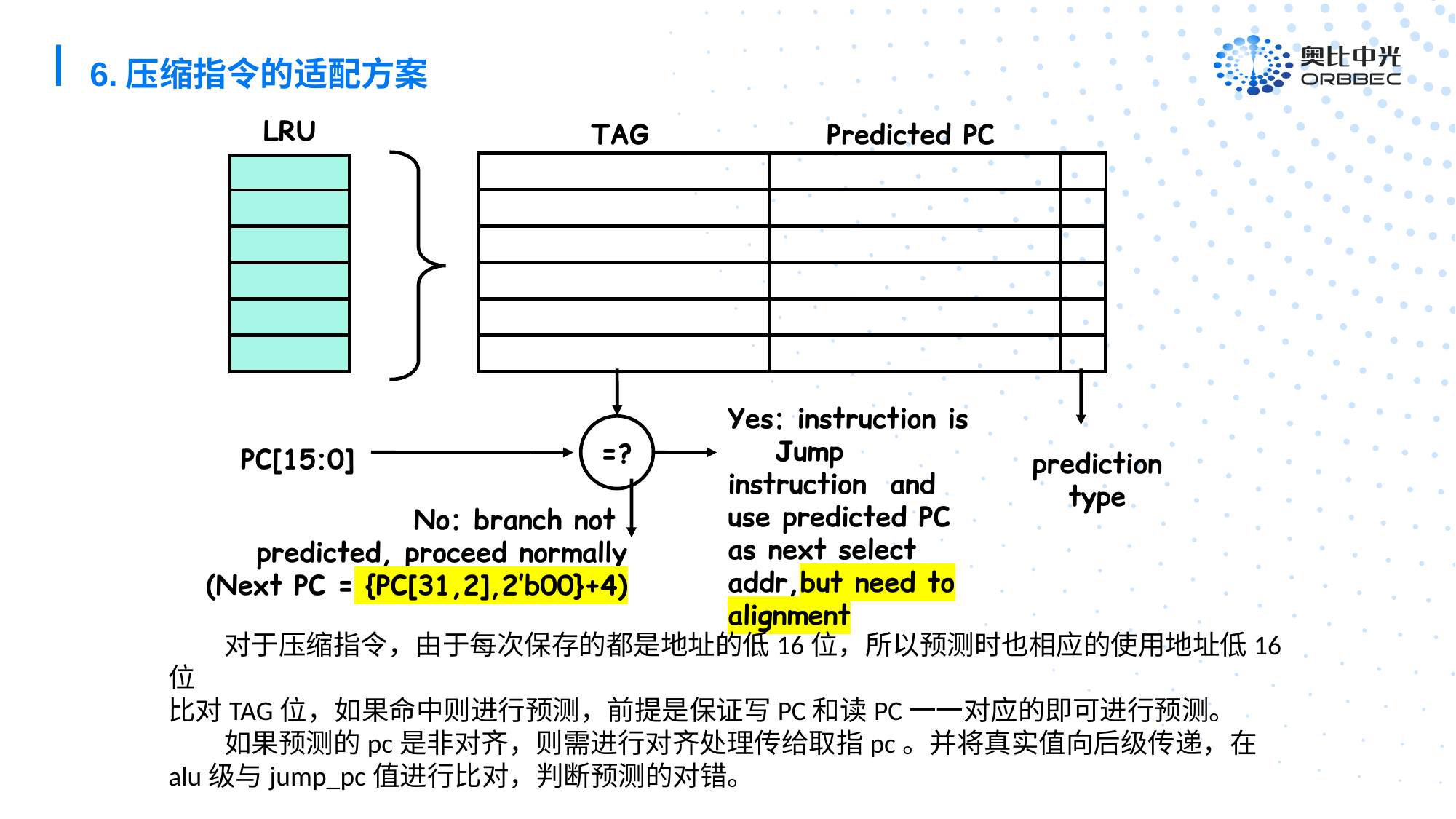

6.压缩指令的适配方案
LRU
TAG
Predicted PC

Yes: instruction is     Jump instruction  and use predicted PC as next select addr,but need to alignment
=?
prediction type

No: branch not
predicted, proceed normally
 (Next PC = {PC[31,2],2’b00}+4)

PC[15:0]

        对于压缩指令，由于每次保存的都是地址的低16位，所以预测时也相应的使用地址低16位
比对TAG位，如果命中则进行预测，前提是保证写PC和读PC一一对应的即可进行预测。
        如果预测的pc是非对齐，则需进行对齐处理传给取指pc。并将真实值向后级传递，在alu级与jump_pc值进行比对，判断预测的对错。
37